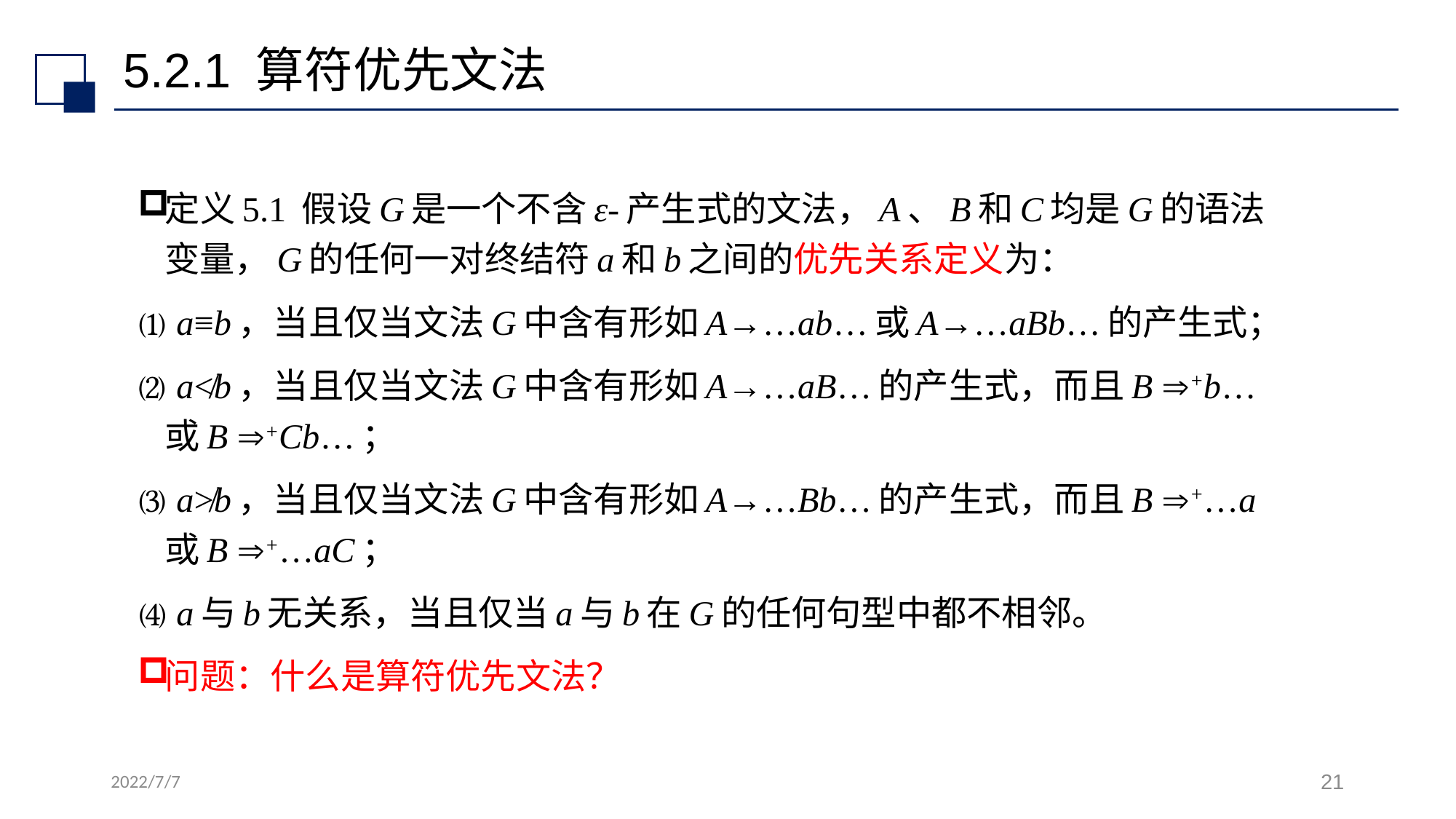

# 5.2.1 算符优先文法
定义5.1 假设G是一个不含ε-产生式的文法，A、B和C均是G的语法变量，G的任何一对终结符a和b之间的优先关系定义为：
⑴ a≡b，当且仅当文法G中含有形如A→…ab…或A→…aBb…的产生式；
⑵ a≮b，当且仅当文法G中含有形如A→…aB…的产生式，而且B ⇒+b…或B ⇒+Cb…；
⑶ a≯b，当且仅当文法G中含有形如A→…Bb…的产生式，而且B ⇒+…a或B ⇒+…aC；
⑷ a与b无关系，当且仅当a与b在G的任何句型中都不相邻。
问题：什么是算符优先文法？
2022/7/7
21